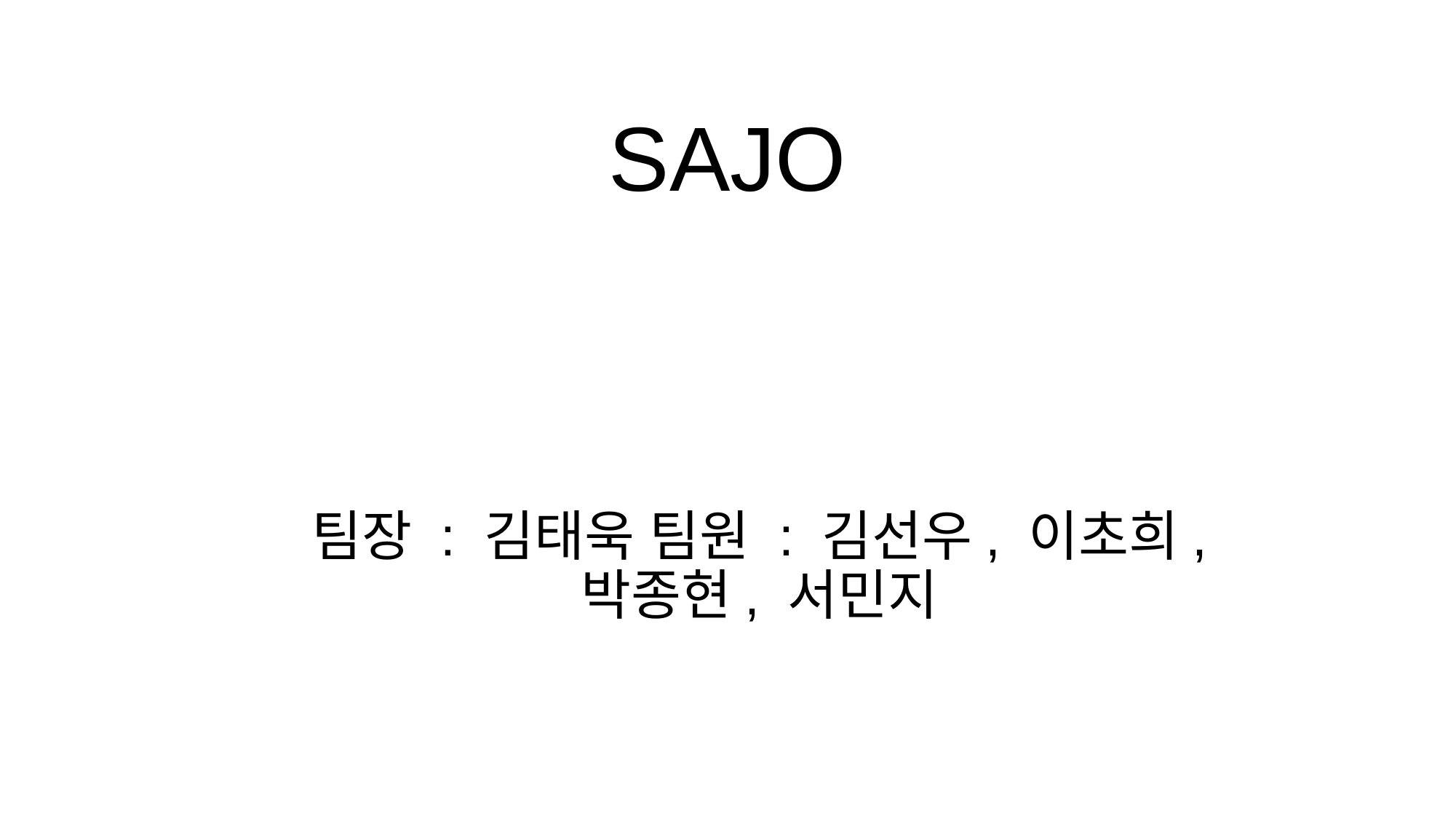

# SAJO
팀장 : 김태욱 팀원 : 김선우, 이초희, 박종현, 서민지